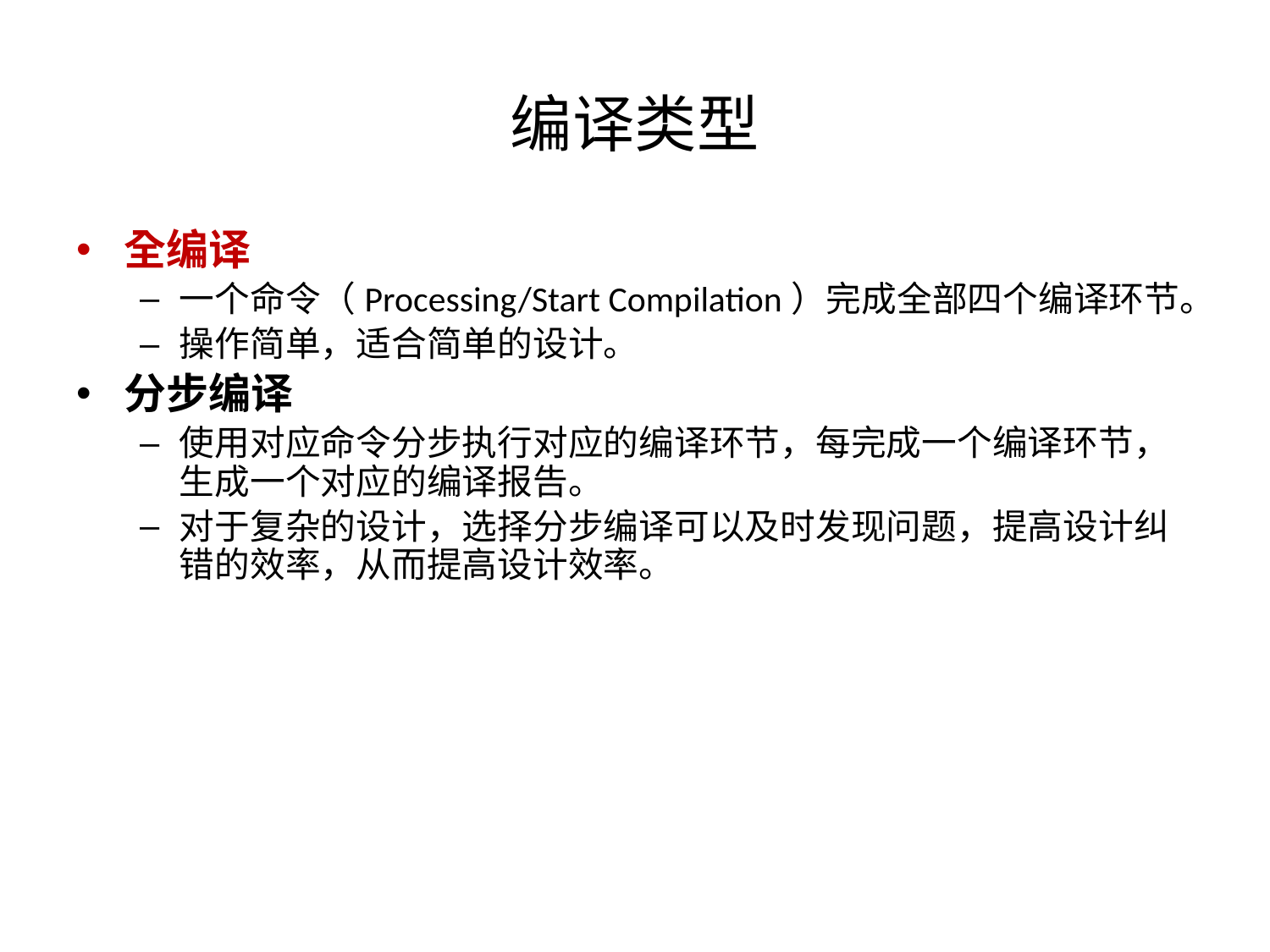

# 编译类型
全编译
一个命令（Processing/Start Compilation）完成全部四个编译环节。
操作简单，适合简单的设计。
分步编译
使用对应命令分步执行对应的编译环节，每完成一个编译环节，生成一个对应的编译报告。
对于复杂的设计，选择分步编译可以及时发现问题，提高设计纠错的效率，从而提高设计效率。